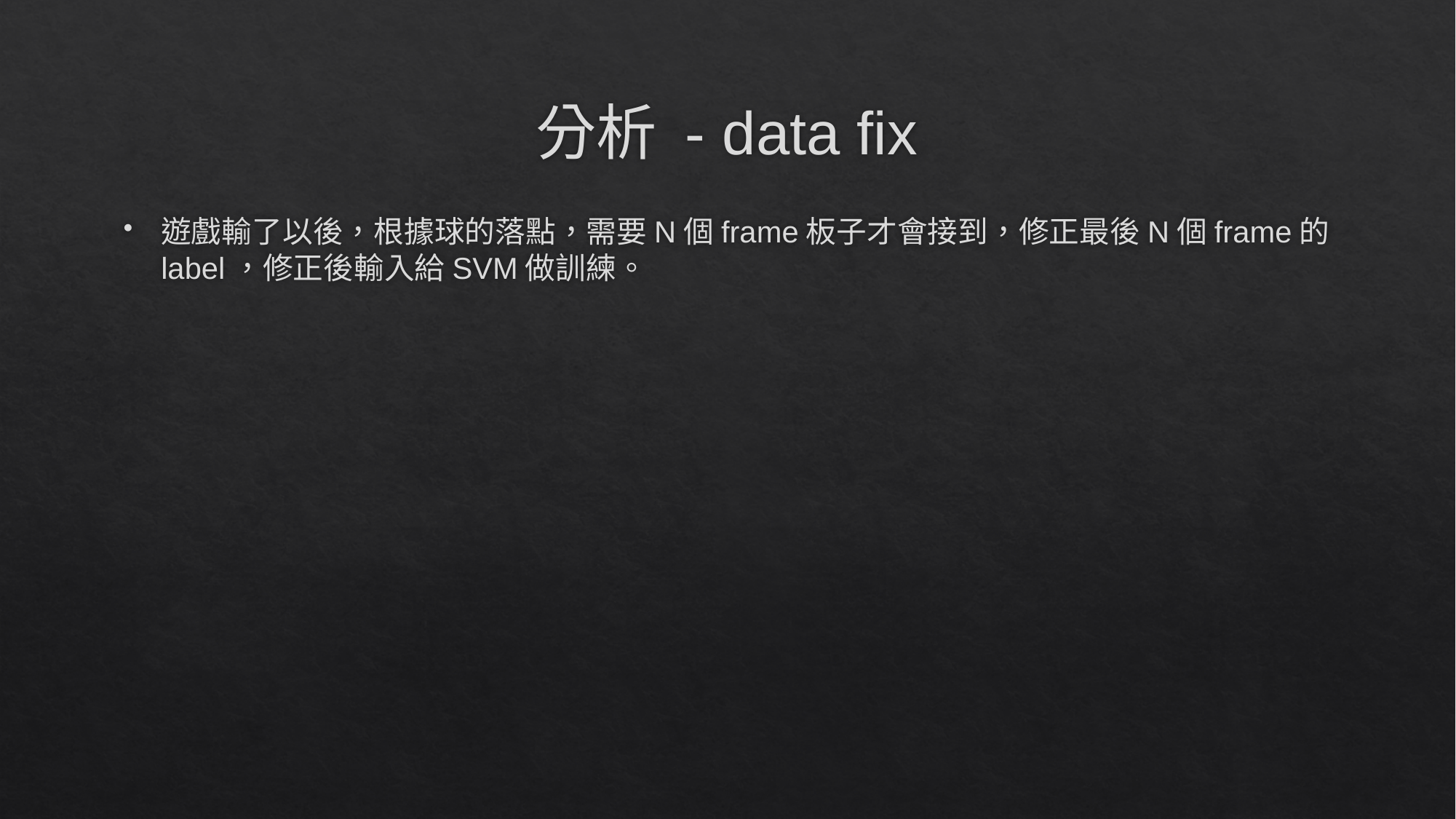

# 分析 - data fix
遊戲輸了以後，根據球的落點，需要N個frame板子才會接到，修正最後N個frame的label，修正後輸入給SVM做訓練。